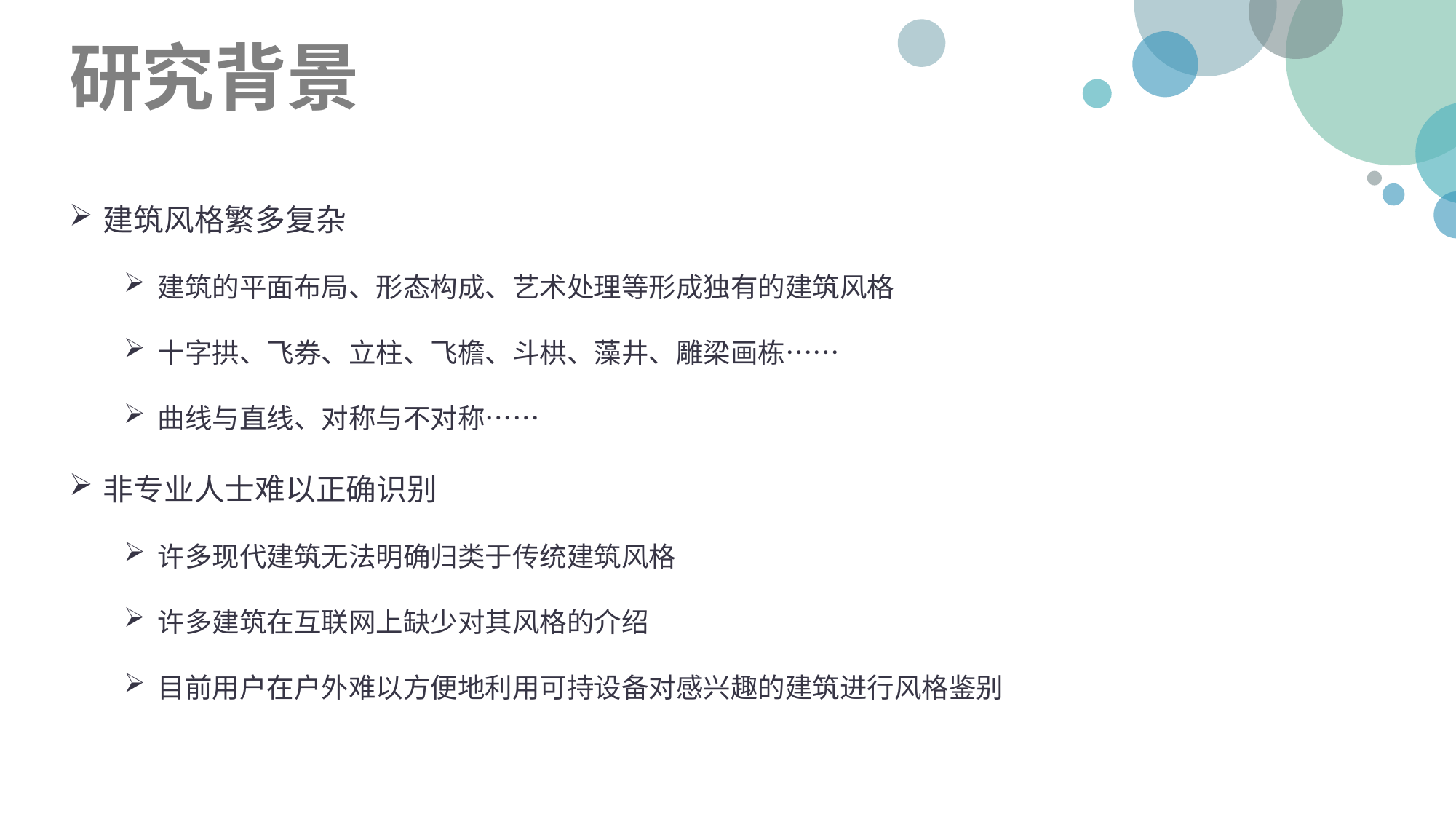

研究背景
建筑风格繁多复杂
建筑的平面布局、形态构成、艺术处理等形成独有的建筑风格
十字拱、飞券、立柱、飞檐、斗栱、藻井、雕梁画栋……
曲线与直线、对称与不对称……
非专业人士难以正确识别
许多现代建筑无法明确归类于传统建筑风格
许多建筑在互联网上缺少对其风格的介绍
目前用户在户外难以方便地利用可持设备对感兴趣的建筑进行风格鉴别